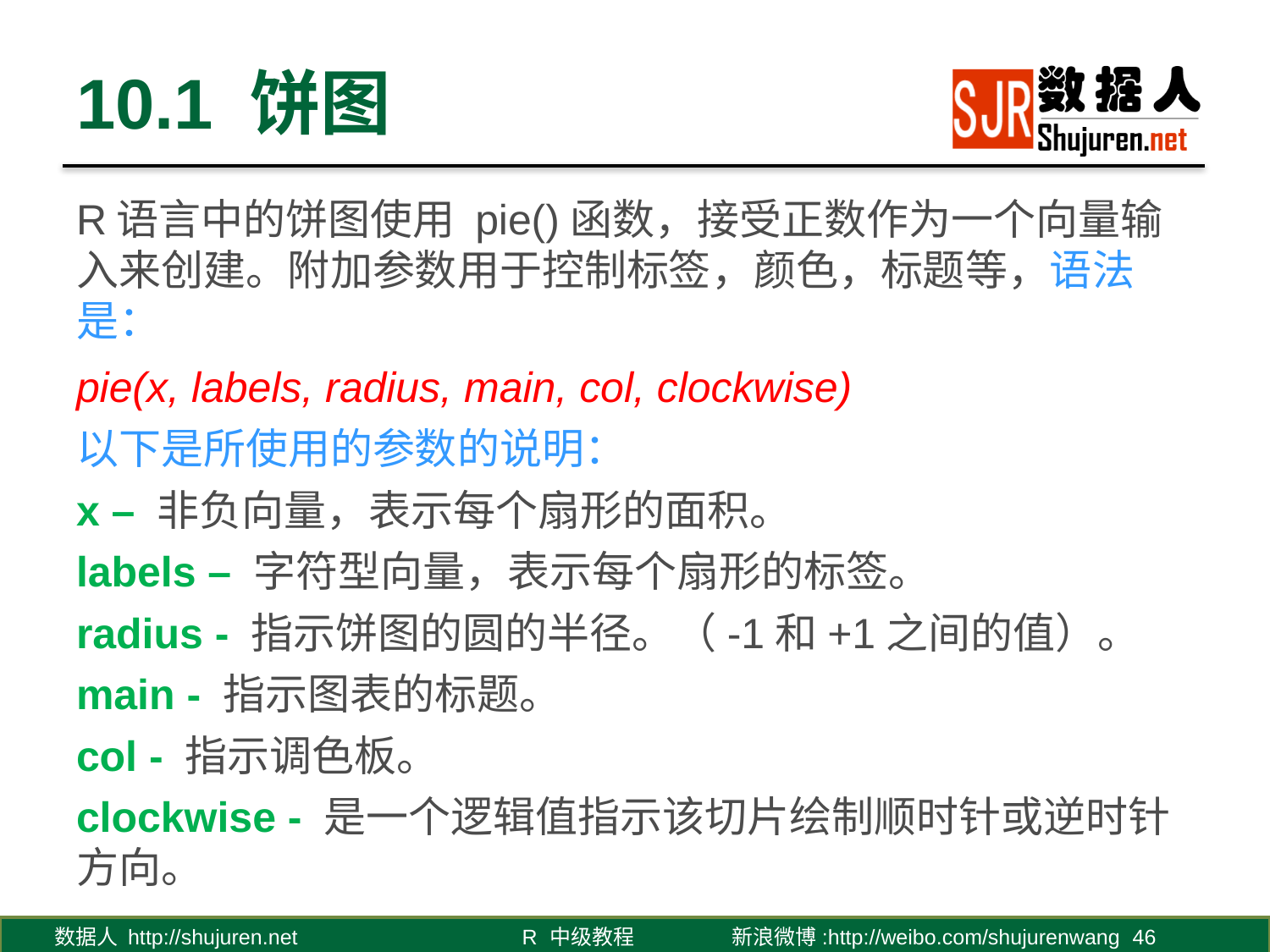

# 10.1 饼图
R语言中的饼图使用 pie()函数，接受正数作为一个向量输入来创建。附加参数用于控制标签，颜色，标题等，语法是：
pie(x, labels, radius, main, col, clockwise)
以下是所使用的参数的说明：
x – 非负向量，表示每个扇形的面积。
labels – 字符型向量，表示每个扇形的标签。
radius - 指示饼图的圆的半径。（-1和+1之间的值）。
main - 指示图表的标题。
col - 指示调色板。
clockwise - 是一个逻辑值指示该切片绘制顺时针或逆时针方向。